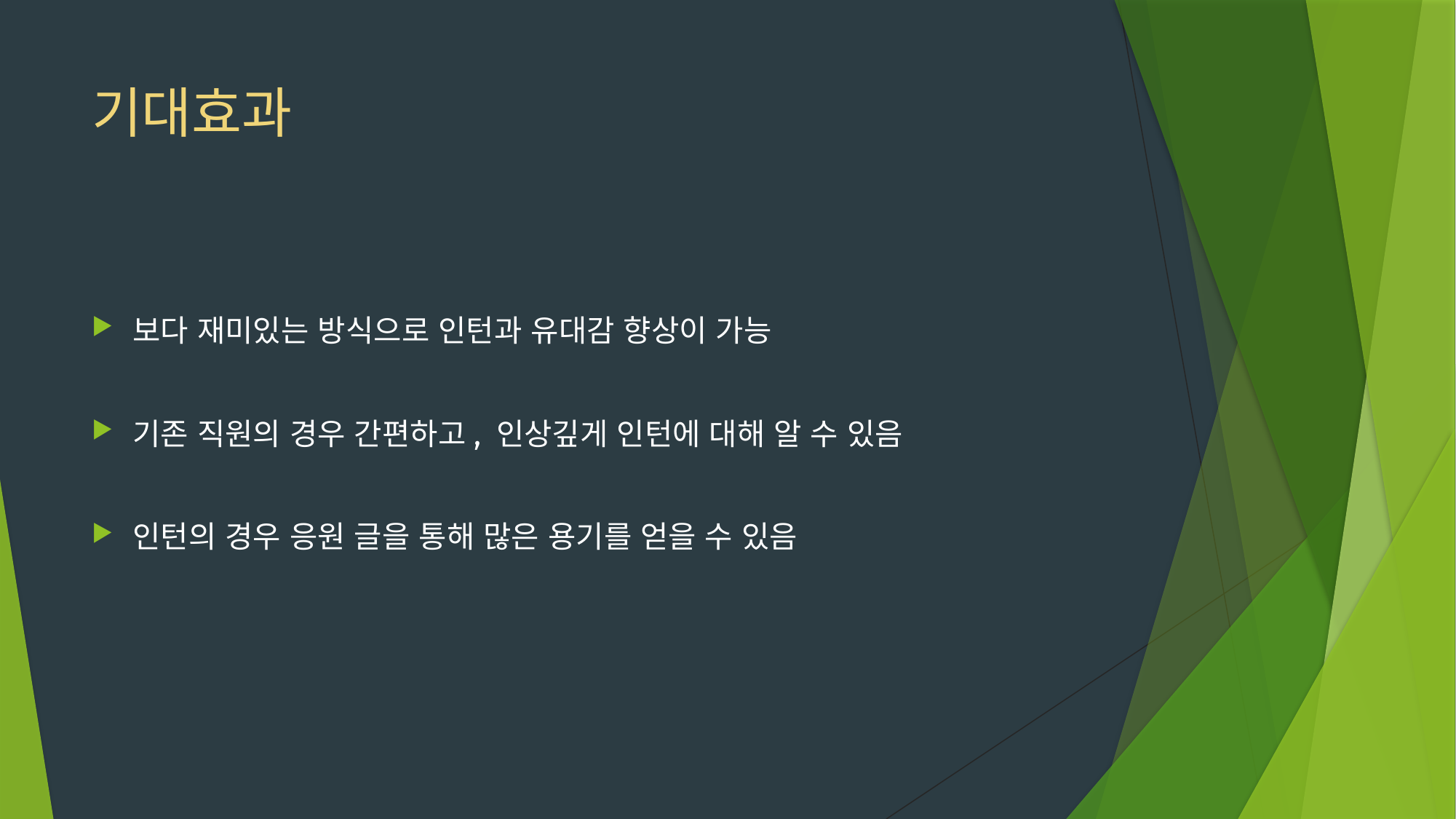

# 기대효과

보다 재미있는 방식으로 인턴과 유대감 향상이 가능

기존 직원의 경우 간편하고, 인상깊게 인턴에 대해 알 수 있음

인턴의 경우 응원 글을 통해 많은 용기를 얻을 수 있음